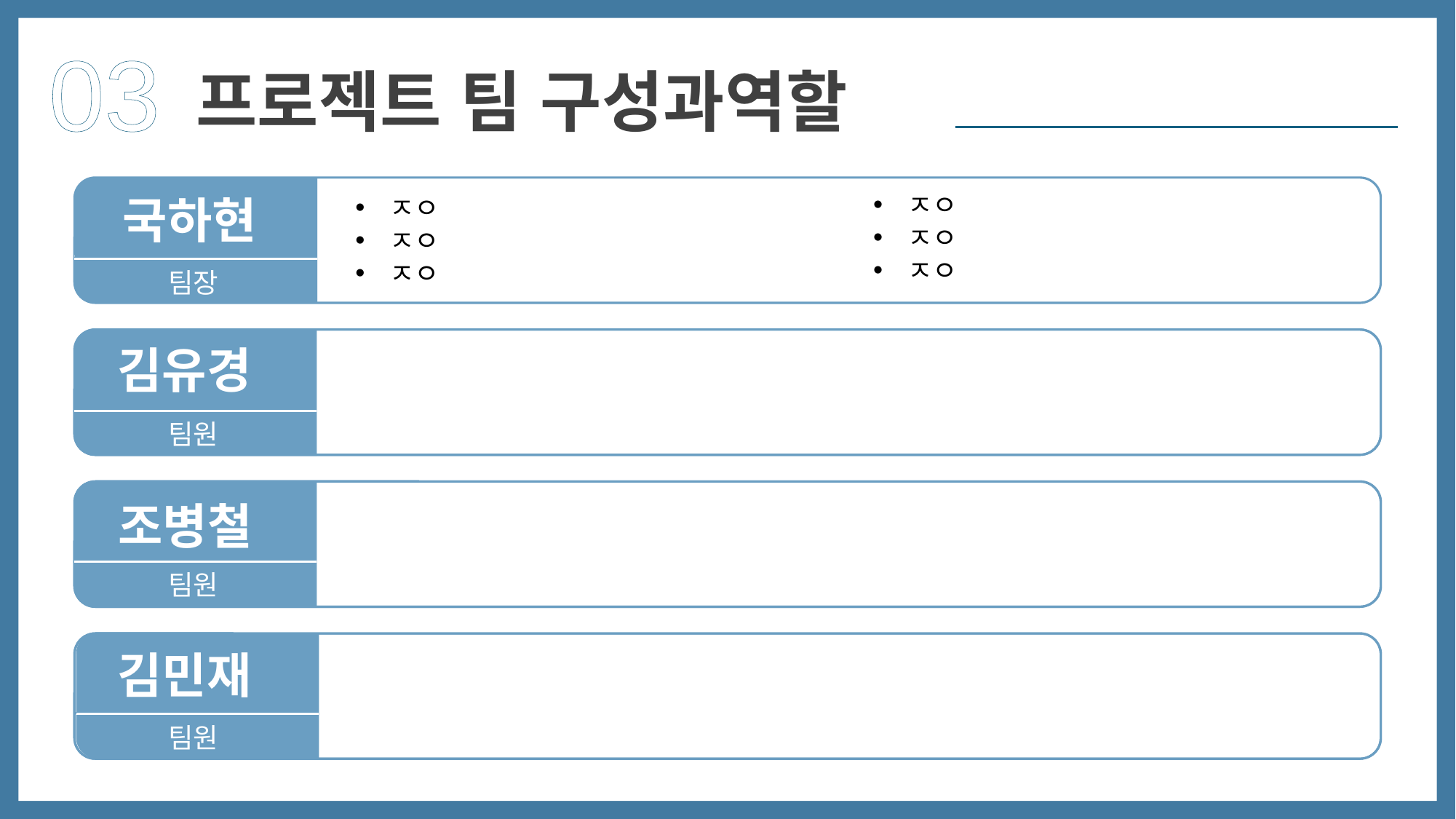

03
프로젝트 팀 구성과역할

ㅈㅇ
ㅈㅇ
ㅈㅇ
국하현
국하현
ㅈㅇ
ㅈㅇ
ㅈㅇ

팀장
팀장

김유경
김유경
팀원
팀원

조병철
조병철
팀원
팀원

김민재
김민재
팀원
팀원